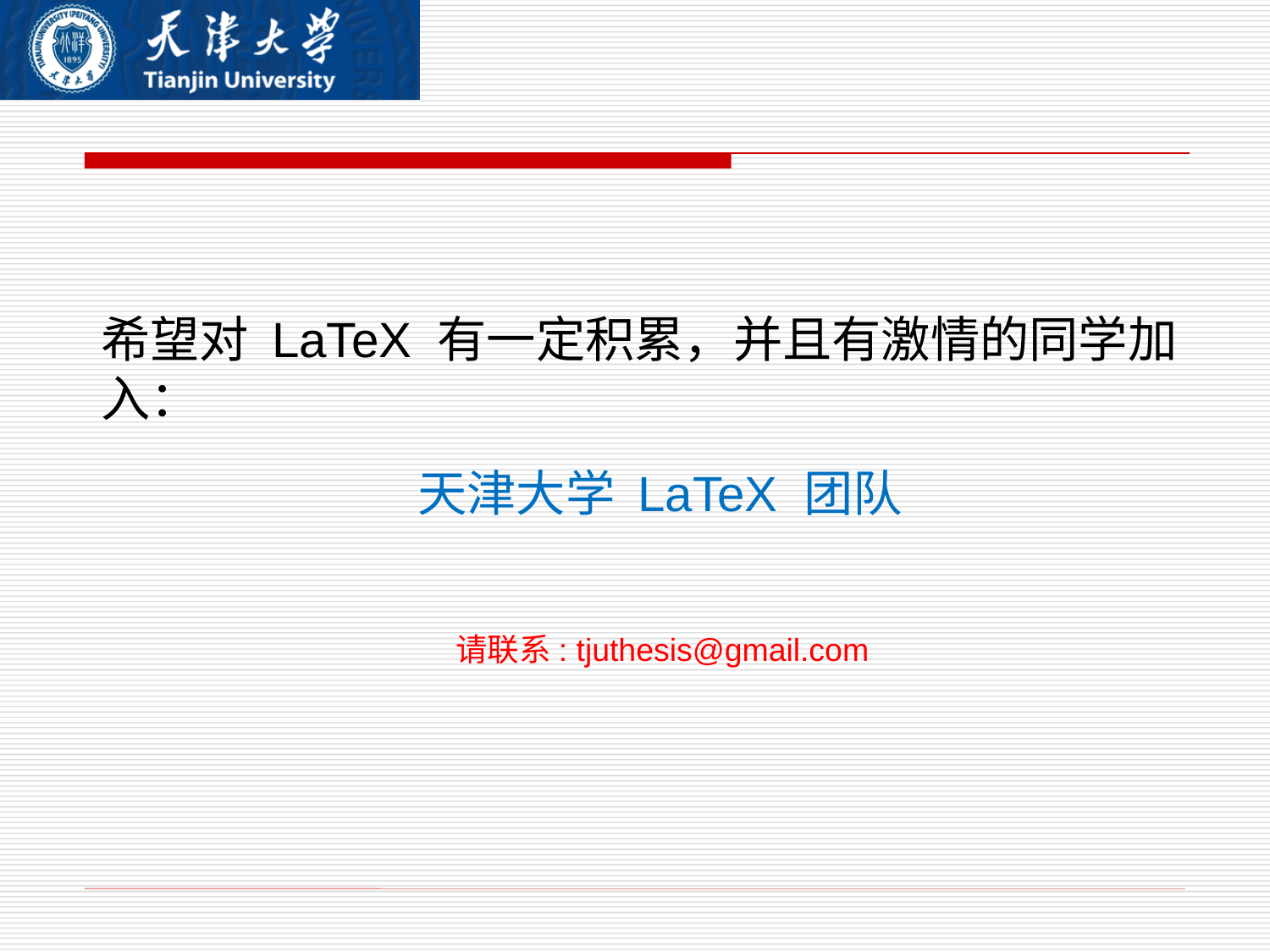

希望对 LaTeX 有一定积累，并且有激情的同学加入：
天津大学 LaTeX 团队
 请联系: tjuthesis@gmail.com